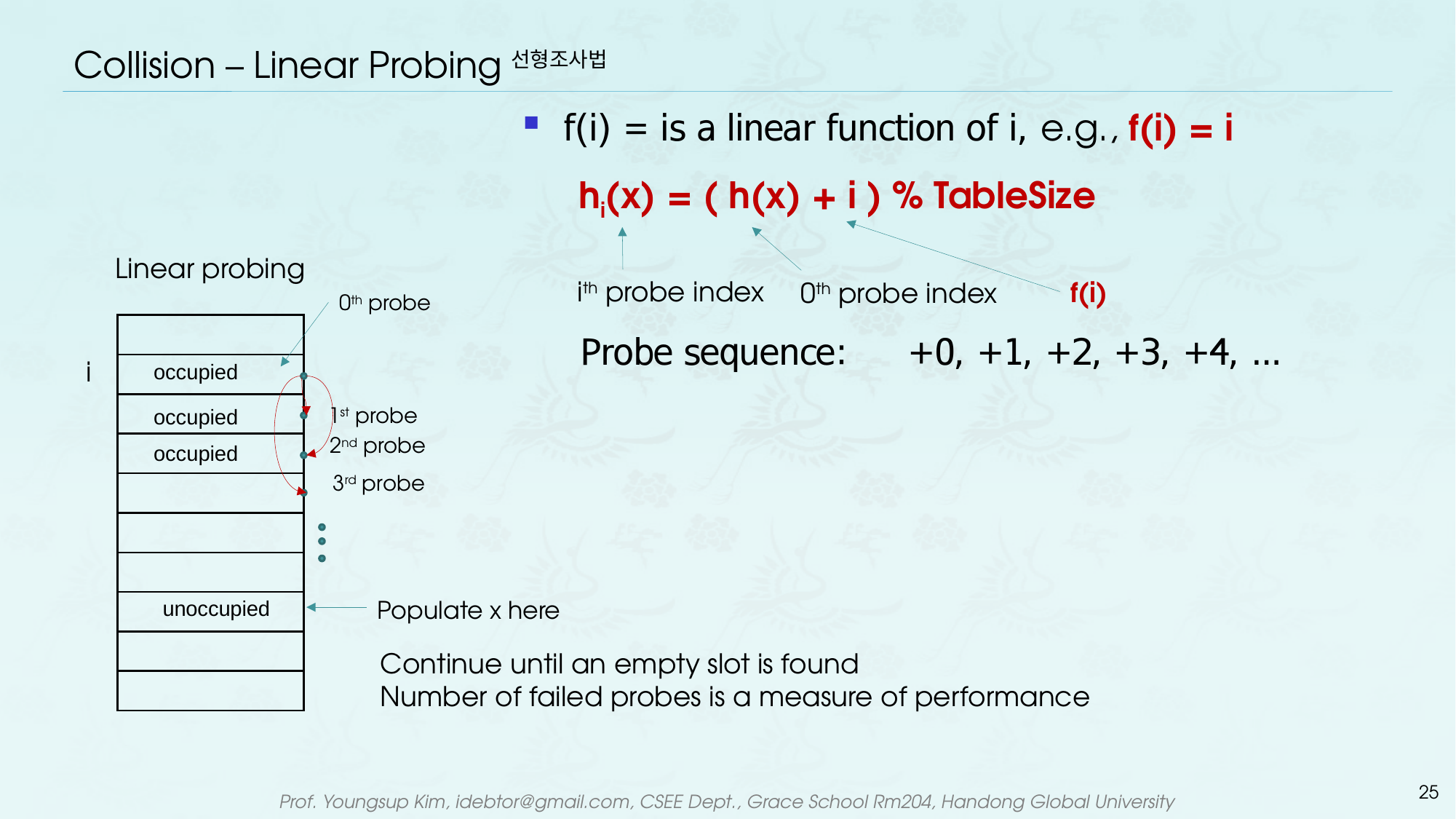

# Collision – Linear Probing선형조사법
f(i) = is a linear function of i, e.g., f(i) = i
hi(x) = ( h(x) + i ) % TableSize
f(i)
Linear probing
ith probe index
0th probe index
0th probe
|  |
| --- |
| occupied |
| occupied |
| occupied |
|  |
|  |
|  |
| unoccupied |
|  |
|  |
Probe sequence:	+0, +1, +2, +3, +4, …
i

1st probe

2nd probe

3rd probe

Populate x here
Continue until an empty slot is found
Number of failed probes is a measure of performance
25